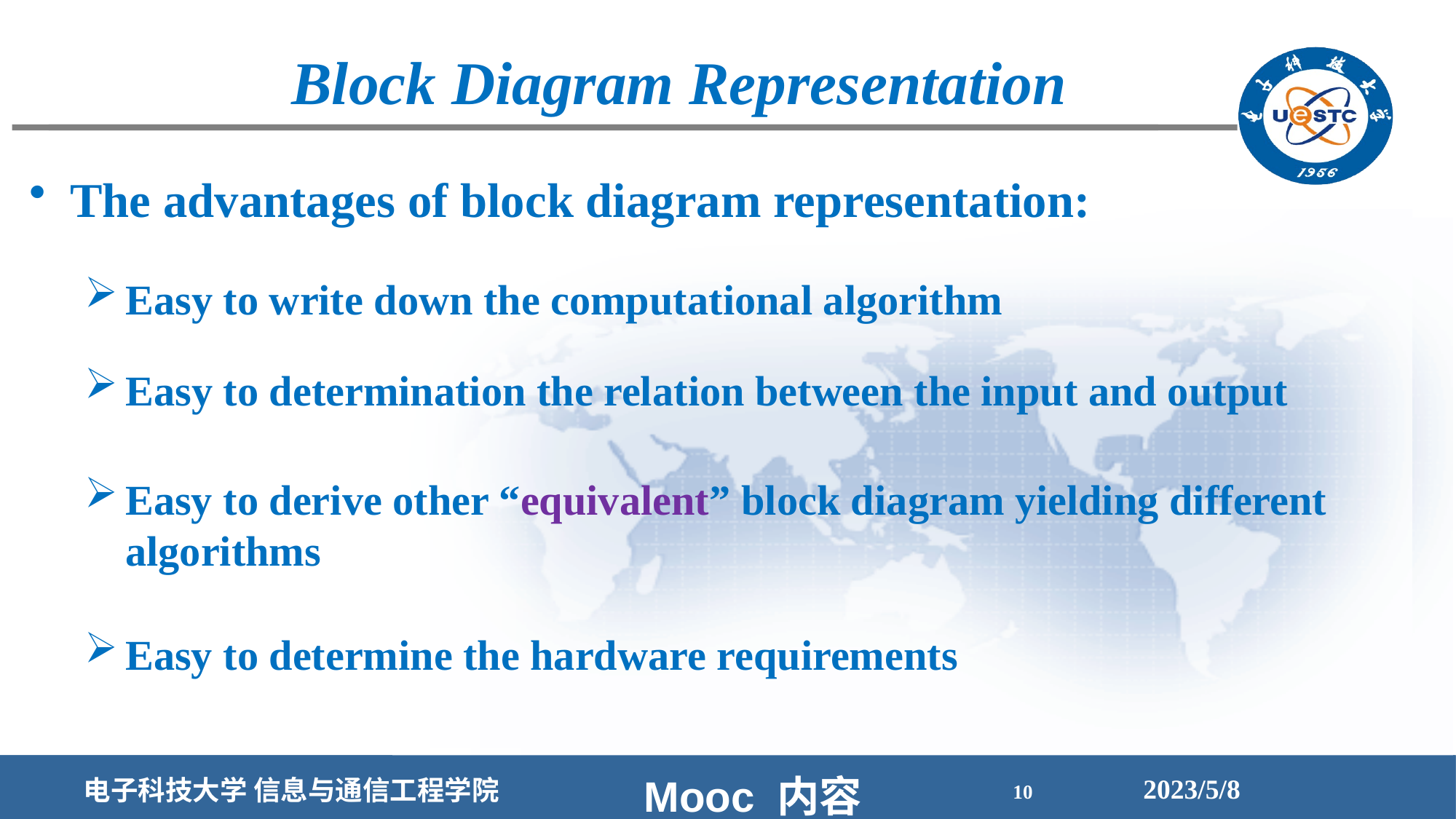

Block Diagram Representation
The advantages of block diagram representation:
Easy to write down the computational algorithm
Easy to determination the relation between the input and output
Easy to derive other “equivalent” block diagram yielding different algorithms
Easy to determine the hardware requirements
Mooc 内容